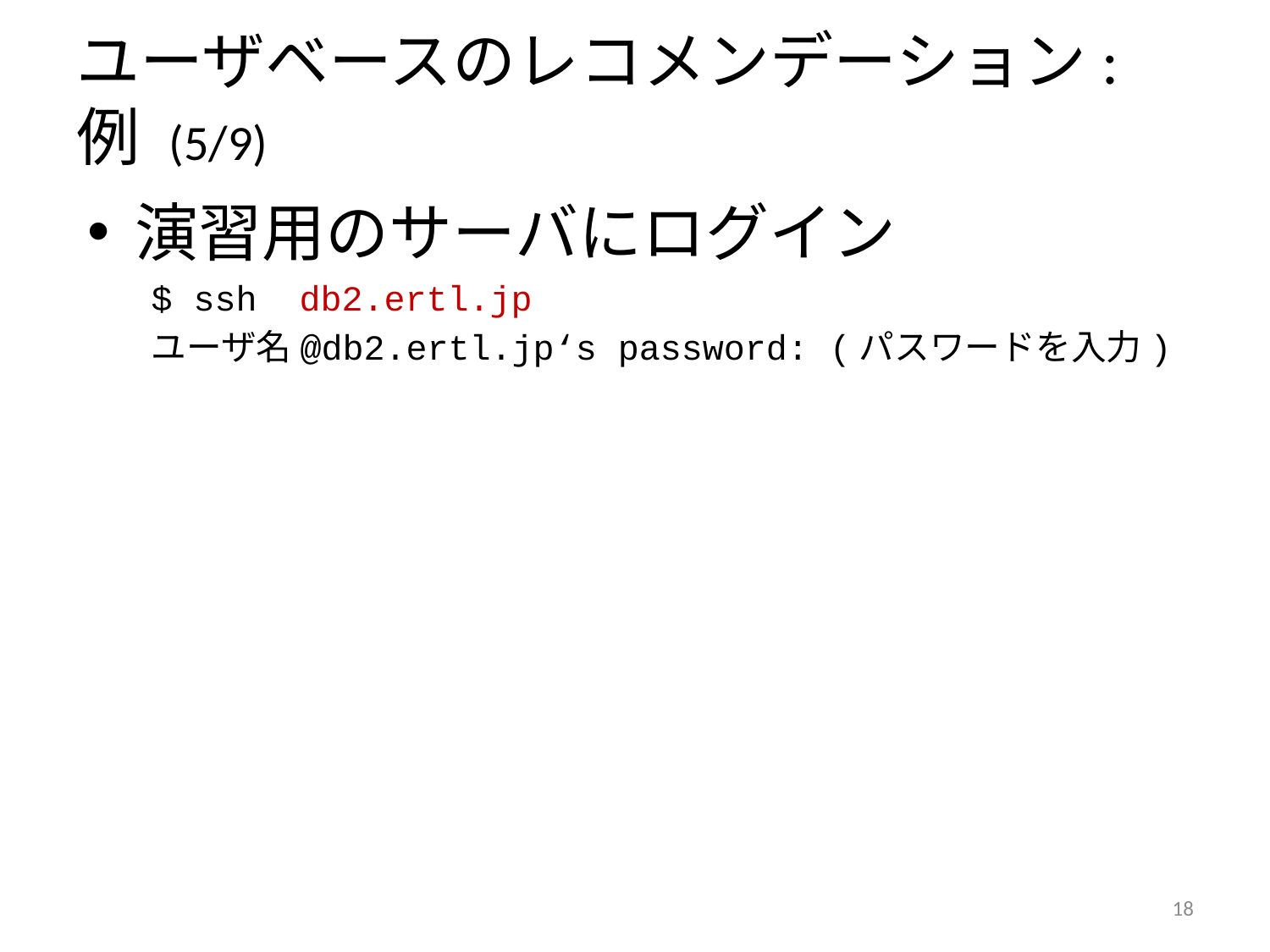

# ユーザベースのレコメンデーション:例 (5/9)
演習用のサーバにログイン
$ ssh  db2.ertl.jp
ユーザ名@db2.ertl.jp‘s password: (パスワードを入力)
18